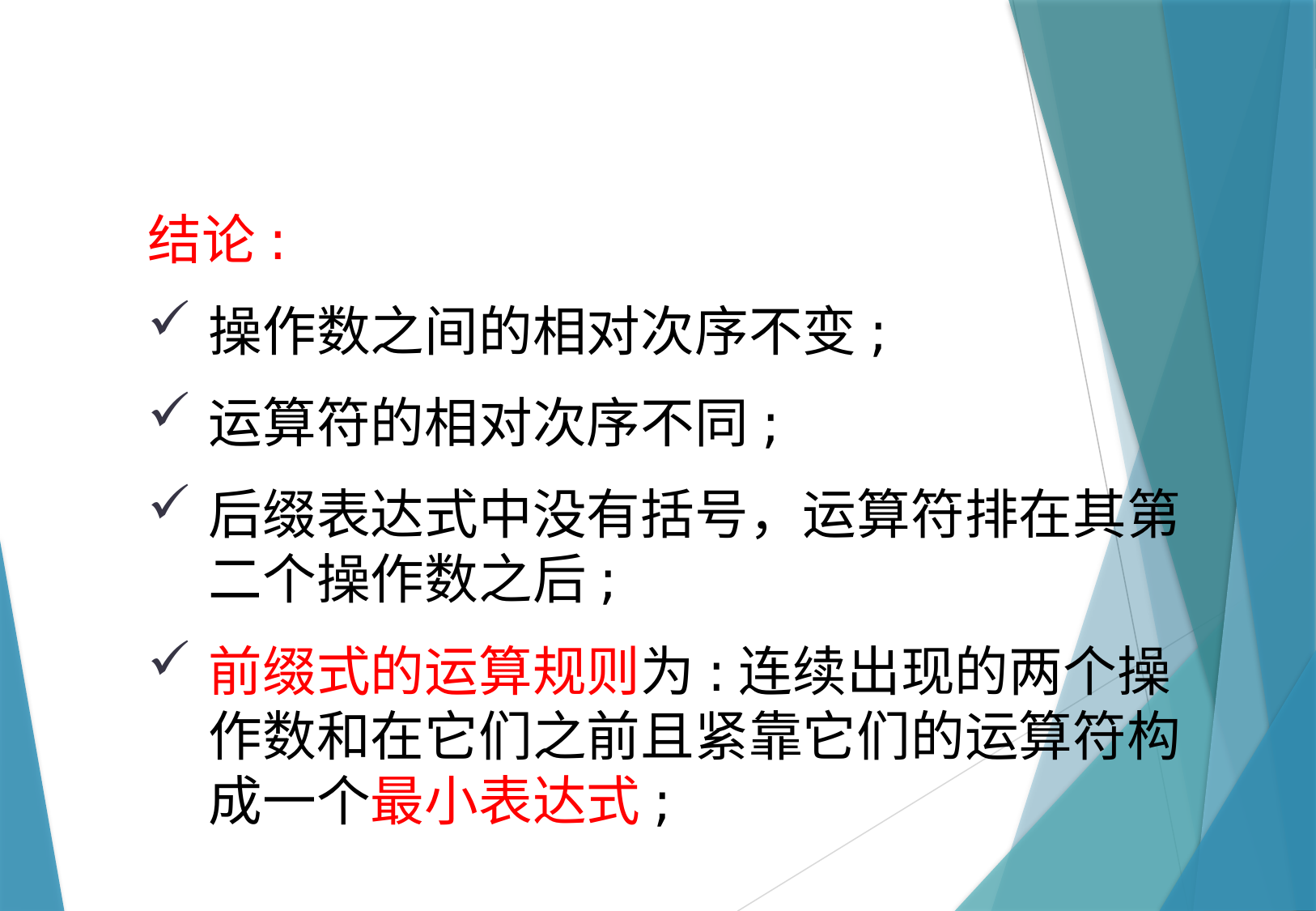

结论:
操作数之间的相对次序不变;
运算符的相对次序不同;
后缀表达式中没有括号，运算符排在其第二个操作数之后;
前缀式的运算规则为:连续出现的两个操作数和在它们之前且紧靠它们的运算符构成一个最小表达式;